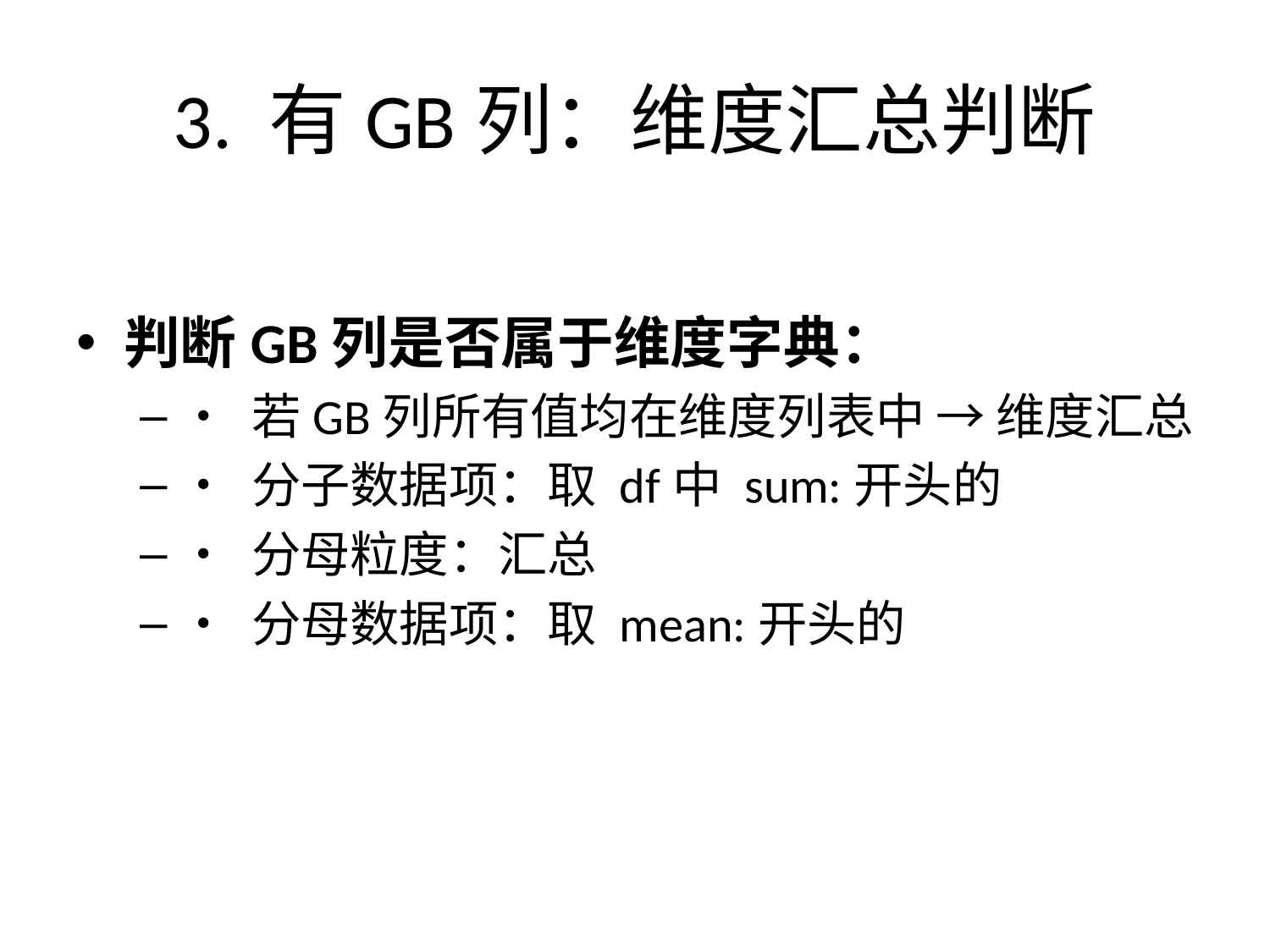

# 3. 有GB列：维度汇总判断

判断GB列是否属于维度字典：
• 若GB列所有值均在维度列表中 → 维度汇总
• 分子数据项：取 df中 sum:开头的
• 分母粒度：汇总
• 分母数据项：取 mean:开头的